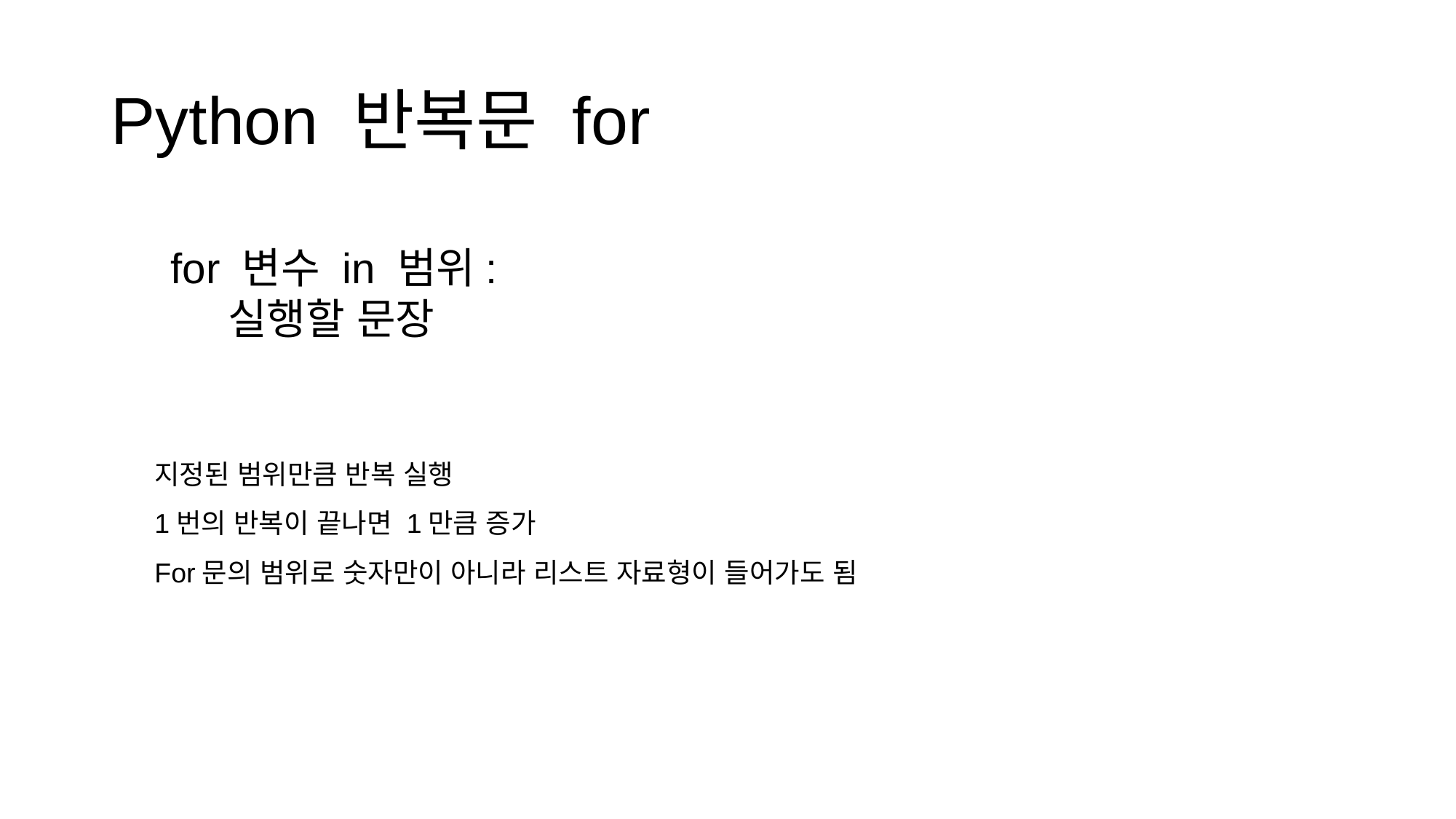

# Python 반복문 for
for 변수 in 범위:
    실행할 문장

지정된 범위만큼 반복 실행
1번의 반복이 끝나면 1만큼 증가
For문의 범위로 숫자만이 아니라 리스트 자료형이 들어가도 됨